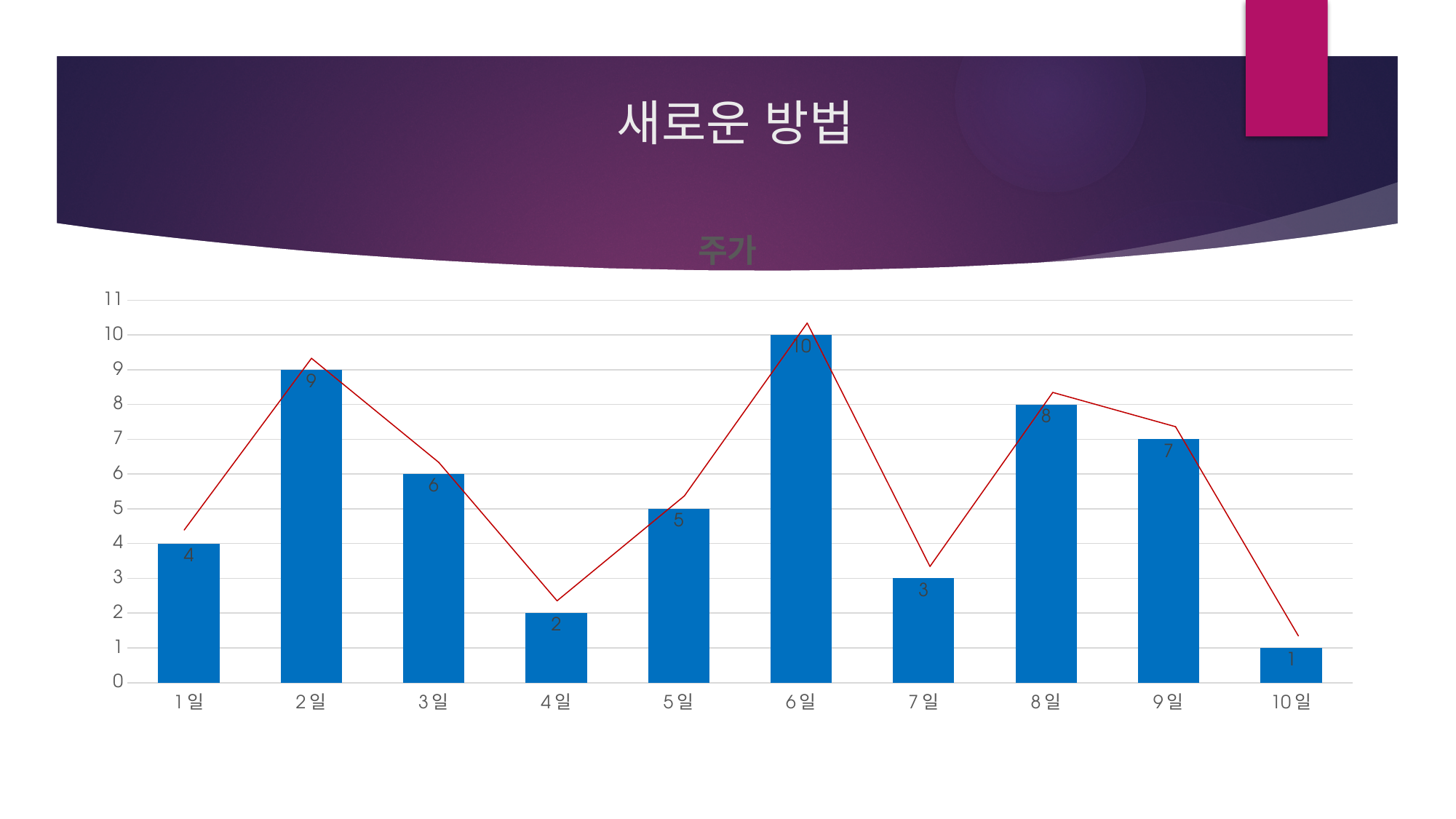

# 새로운 방법

### Chart:

| Category | 주가 |
|---|---|
| 1일 | 4.0 |
| 2일 | 9.0 |
| 3일 | 6.0 |
| 4일 | 2.0 |
| 5일 | 5.0 |
| 6일 | 10.0 |
| 7일 | 3.0 |
| 8일 | 8.0 |
| 9일 | 7.0 |
| 10일 | 1.0 |